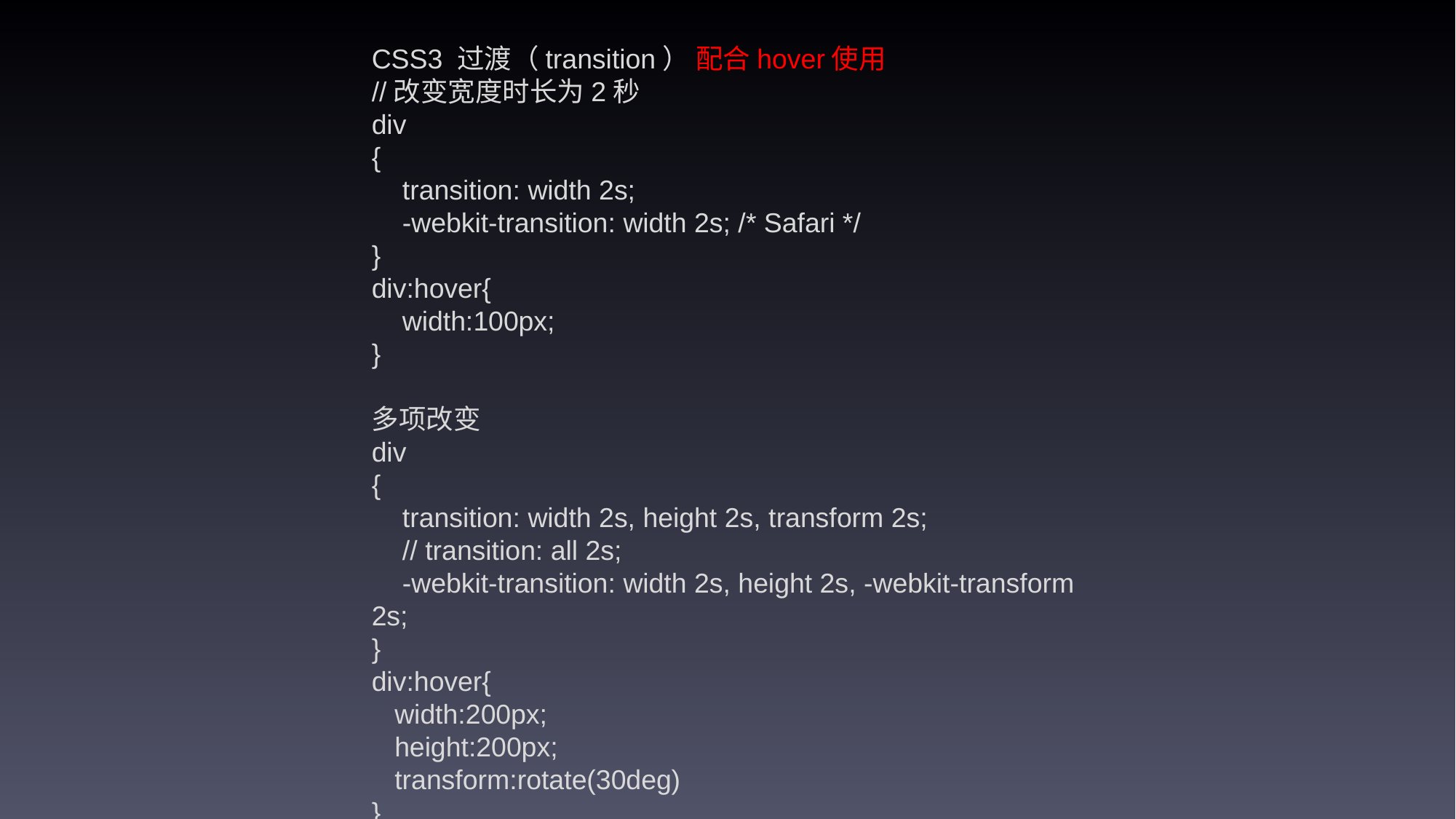

CSS3 过渡（transition） 配合hover使用
//改变宽度时长为2秒
div
{
    transition: width 2s;
    -webkit-transition: width 2s; /* Safari */
}
div:hover{
    width:100px;
}

多项改变
div
{
    transition: width 2s, height 2s, transform 2s;
    // transition: all 2s;
    -webkit-transition: width 2s, height 2s, -webkit-transform 2s;
}
div:hover{
   width:200px;
   height:200px;
   transform:rotate(30deg)
}